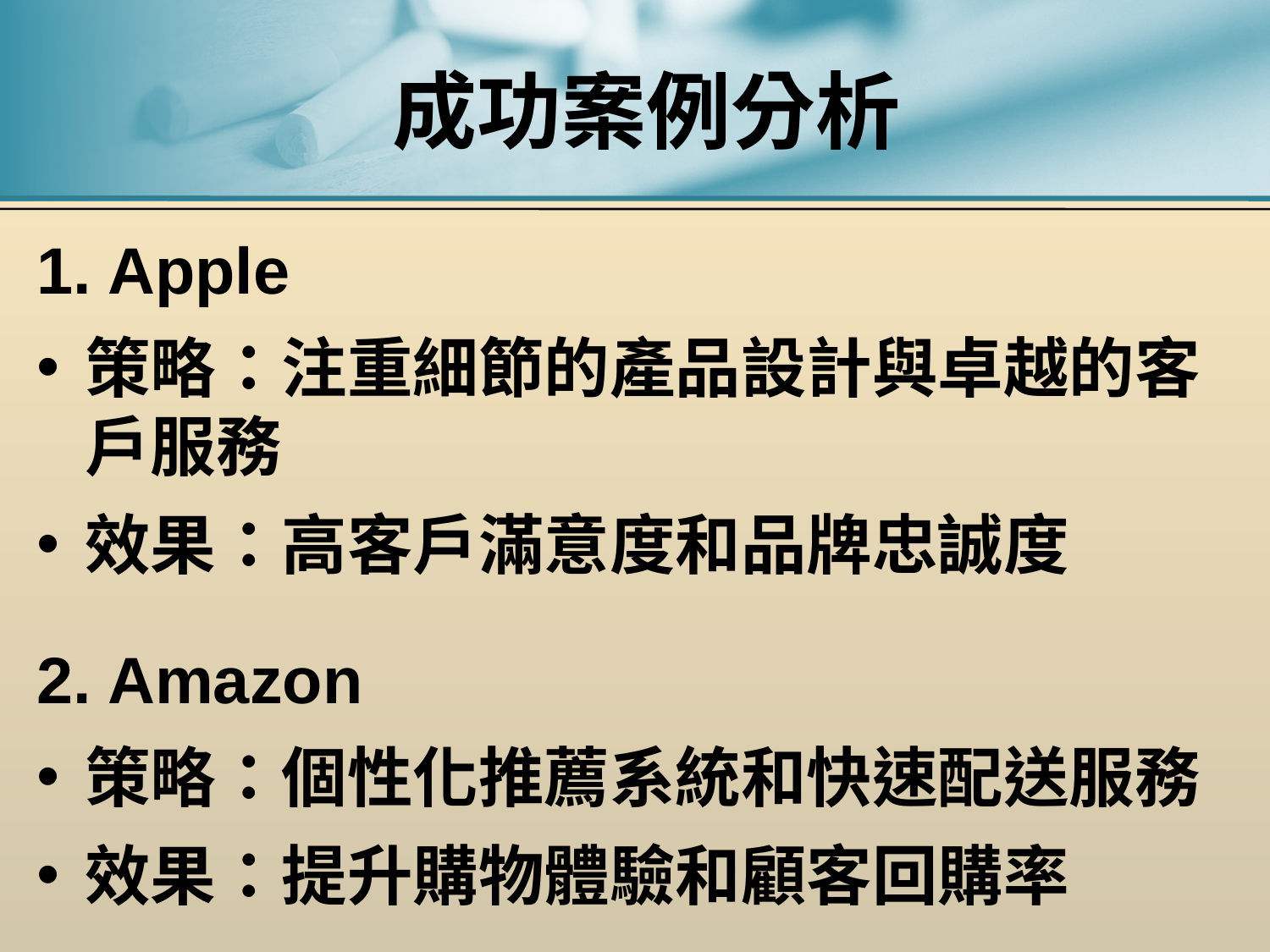

# 成功案例分析
1. Apple
策略：注重細節的產品設計與卓越的客戶服務
效果：高客戶滿意度和品牌忠誠度
2. Amazon
策略：個性化推薦系統和快速配送服務
效果：提升購物體驗和顧客回購率